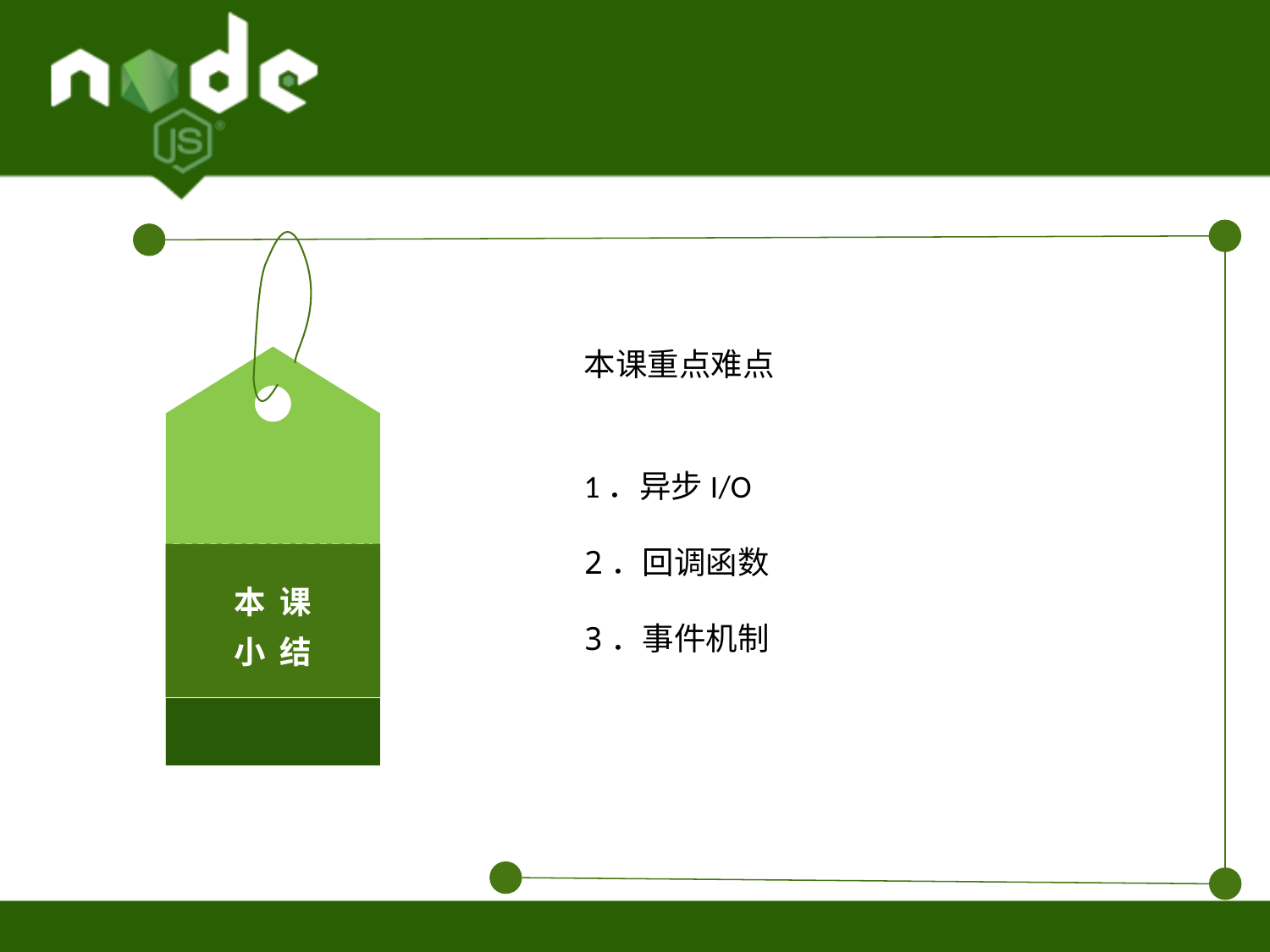

本  课
小  结

本课重点难点
1．异步I/O
2．回调函数
3．事件机制